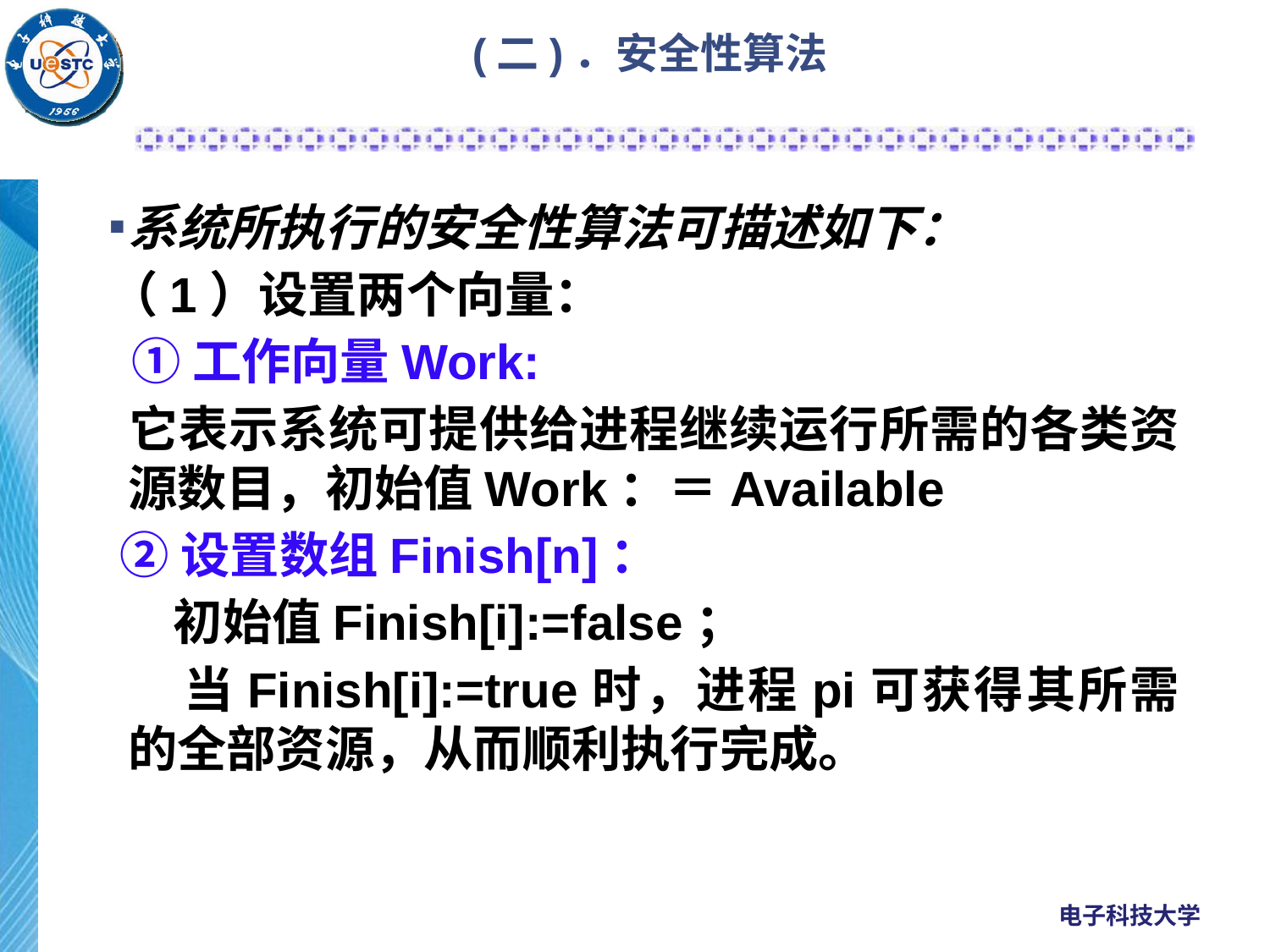

# (二)．安全性算法
系统所执行的安全性算法可描述如下：
（1）设置两个向量：
  ①工作向量Work:
	它表示系统可提供给进程继续运行所需的各类资源数目，初始值Work：＝Available
 ②设置数组Finish[n]：
	   初始值Finish[i]:=false；
	   当Finish[i]:=true时，进程pi可获得其所需的全部资源，从而顺利执行完成。